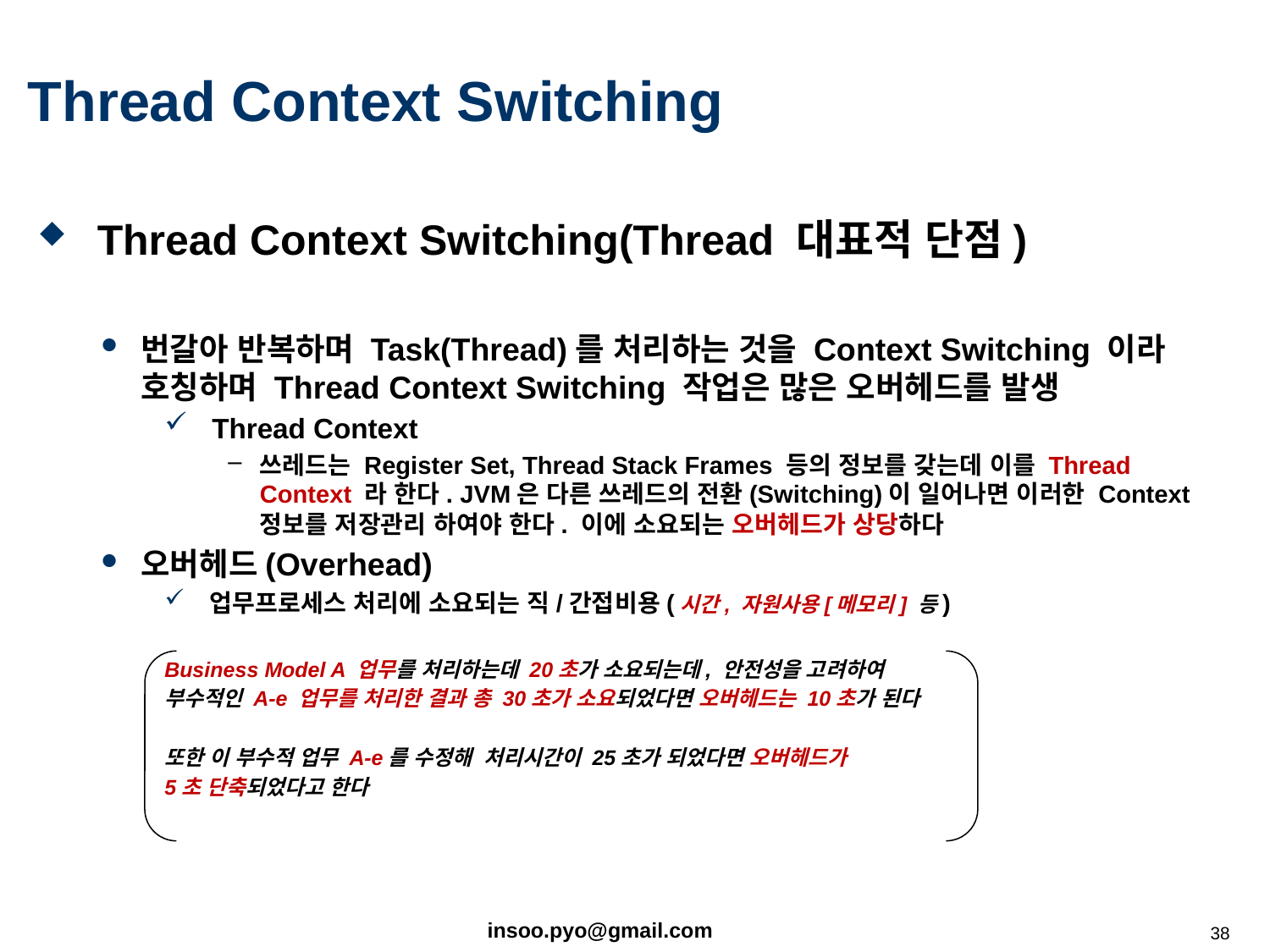

# Thread Context Switching
 Thread Context Switching(Thread 대표적 단점)

번갈아 반복하며 Task(Thread)를 처리하는 것을 Context Switching 이라 호칭하며 Thread Context Switching 작업은 많은 오버헤드를 발생
  Thread Context
쓰레드는 Register Set, Thread Stack Frames 등의 정보를 갖는데 이를 Thread Context 라 한다. JVM은 다른 쓰레드의 전환(Switching)이 일어나면 이러한 Context정보를 저장관리 하여야 한다. 이에 소요되는 오버헤드가 상당하다
오버헤드(Overhead)
 업무프로세스 처리에 소요되는 직/간접비용(시간, 자원사용[메모리] 등)

Business Model A 업무를 처리하는데 20초가 소요되는데, 안전성을 고려하여
부수적인 A-e 업무를 처리한 결과 총 30초가 소요되었다면 오버헤드는 10초가 된다

또한 이 부수적 업무 A-e를 수정해  처리시간이 25초가 되었다면 오버헤드가
5초 단축되었다고 한다

38